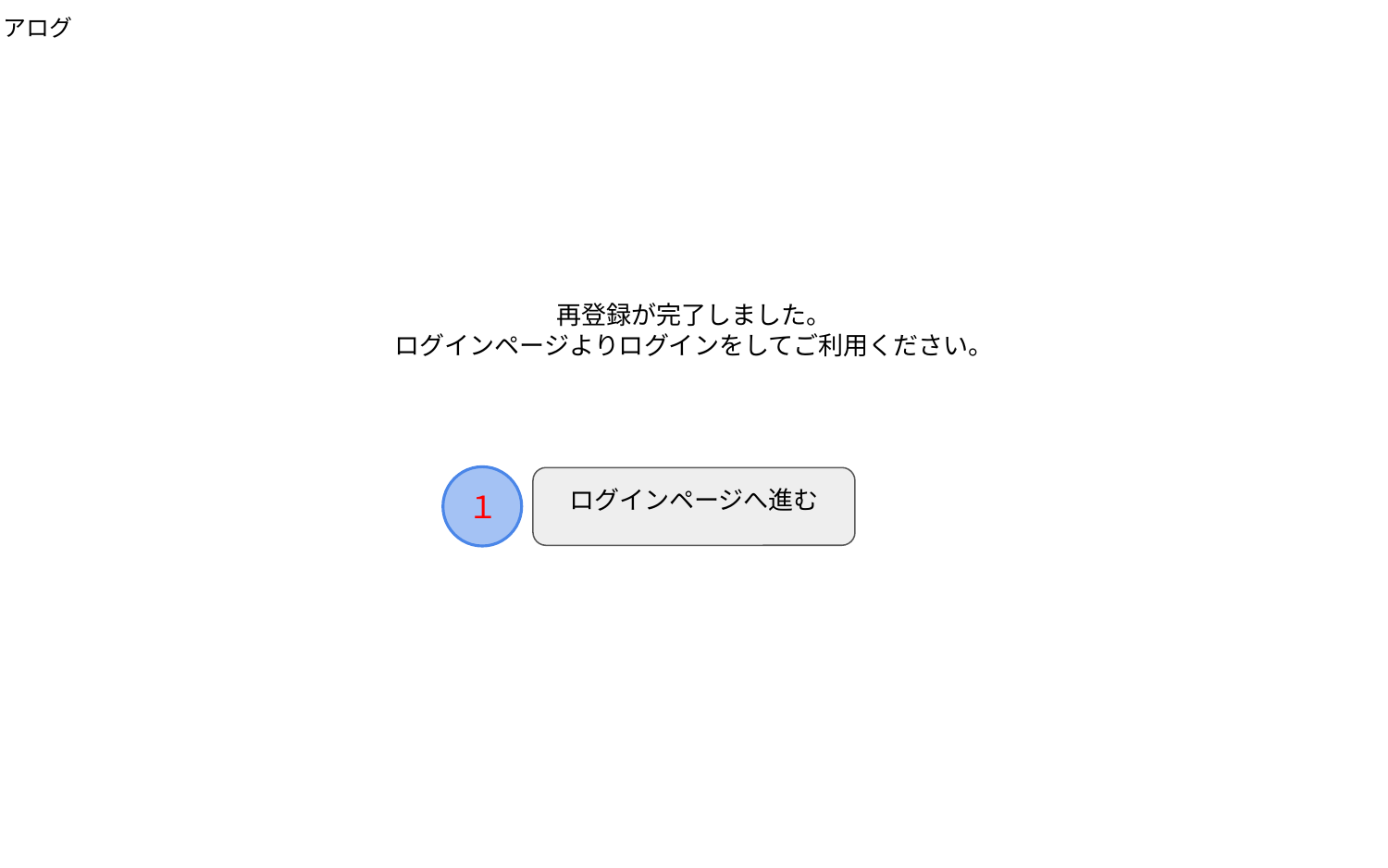

ID/PW再登録完了通知ダイアログ
再登録が完了しました。
ログインページよりログインをしてご利用ください。
１
ログインページへ進む